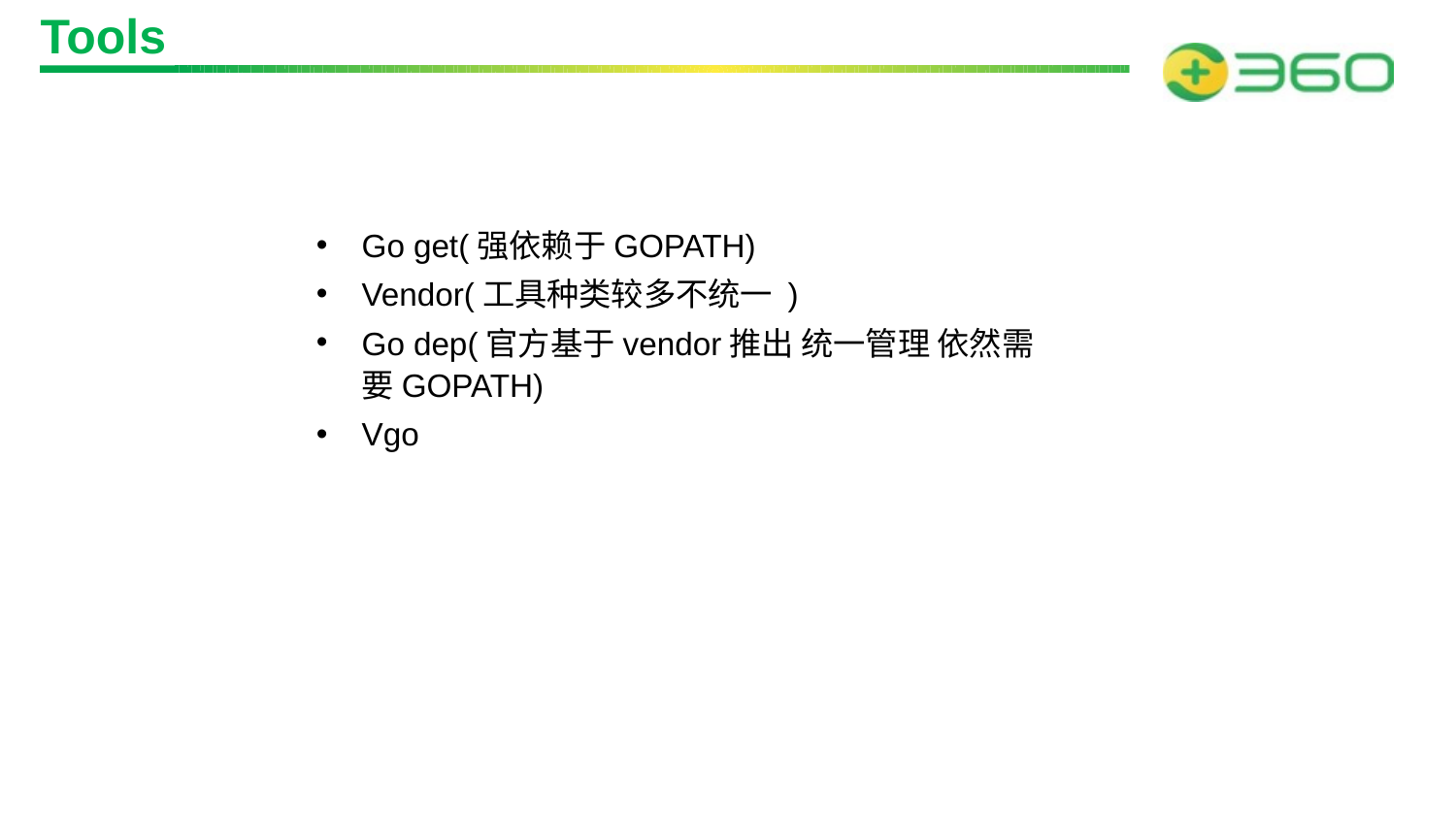

Tools
Go get(强依赖于GOPATH)
Vendor(工具种类较多不统一 )
Go dep(官方基于vendor推出 统一管理 依然需要GOPATH)
Vgo